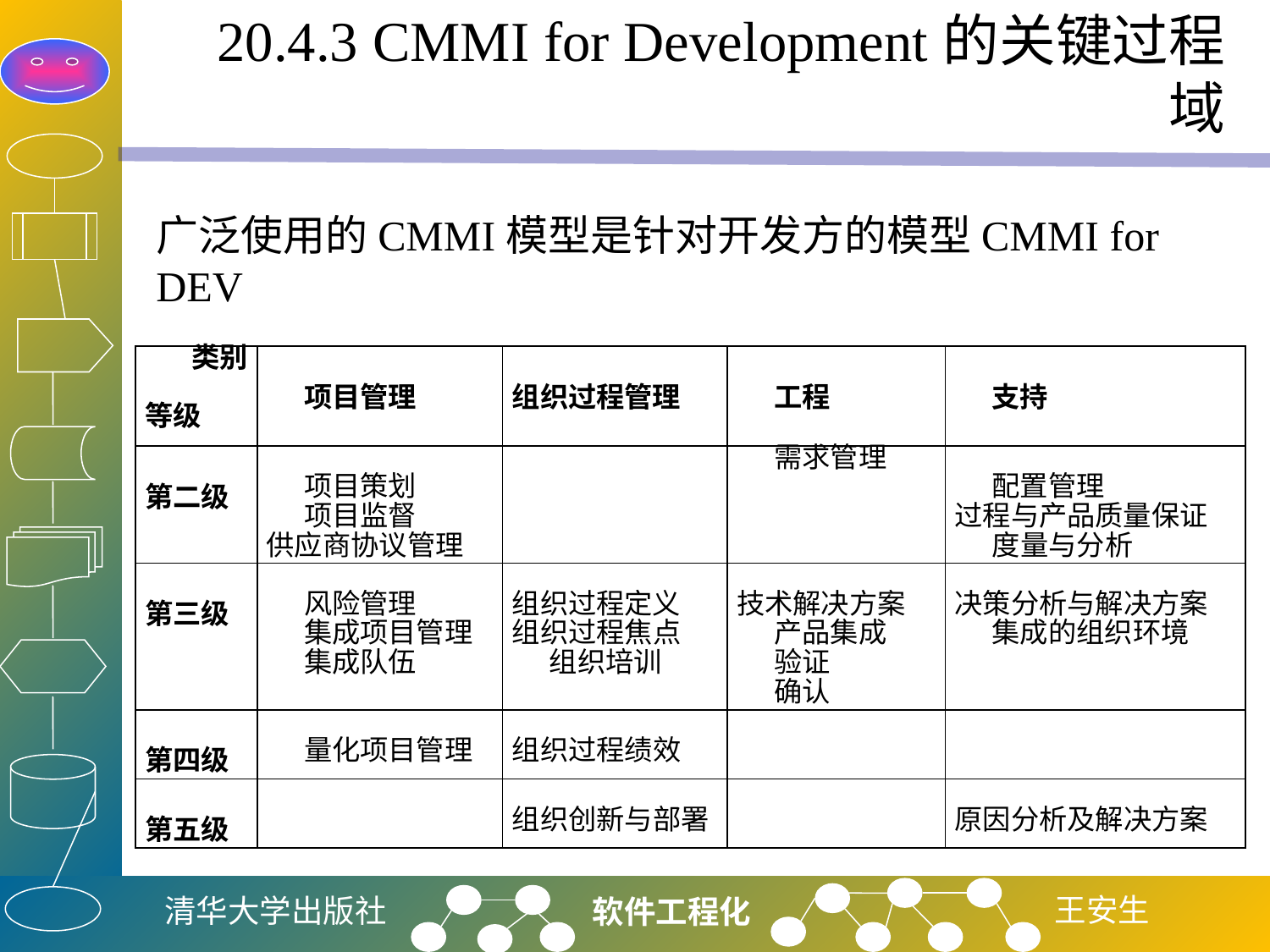

# 20.4.3 CMMI for Development的关键过程域
广泛使用的CMMI模型是针对开发方的模型CMMI for DEV
| 类别 等级 | 项目管理 | 组织过程管理 | 工程 | 支持 |
| --- | --- | --- | --- | --- |
| 第二级 | 项目策划 项目监督 供应商协议管理 |  | 需求管理 | 配置管理 过程与产品质量保证 度量与分析 |
| 第三级 | 风险管理 集成项目管理 集成队伍 | 组织过程定义 组织过程焦点 组织培训 | 技术解决方案 产品集成 验证 确认 | 决策分析与解决方案 集成的组织环境 |
| 第四级 | 量化项目管理 | 组织过程绩效 |  |  |
| 第五级 |  | 组织创新与部署 |  | 原因分析及解决方案 |